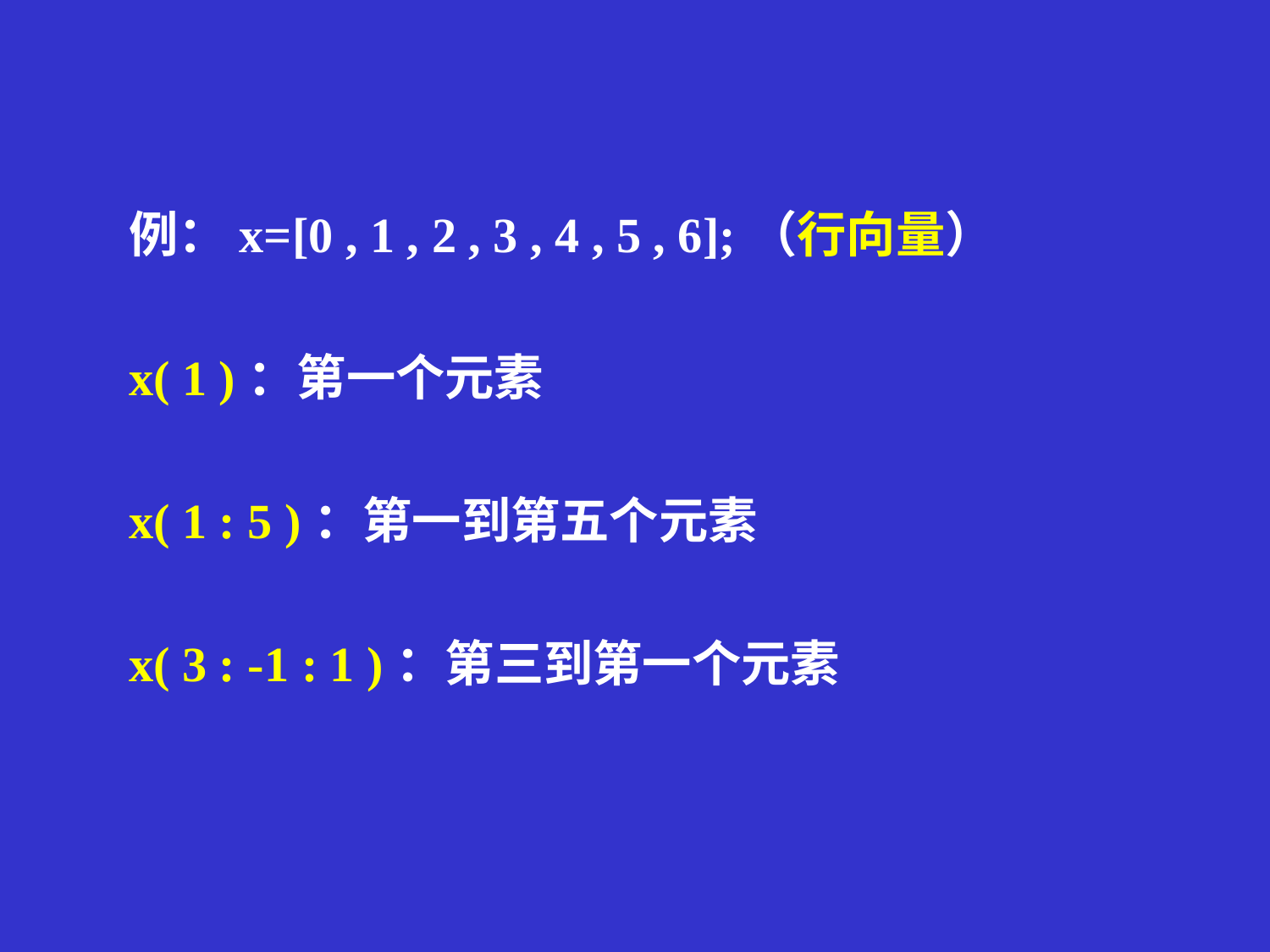

例：x=[0 , 1 , 2 , 3 , 4 , 5 , 6];（行向量）
x( 1 )：第一个元素
x( 1 : 5 )：第一到第五个元素
x( 3 : -1 : 1 )：第三到第一个元素